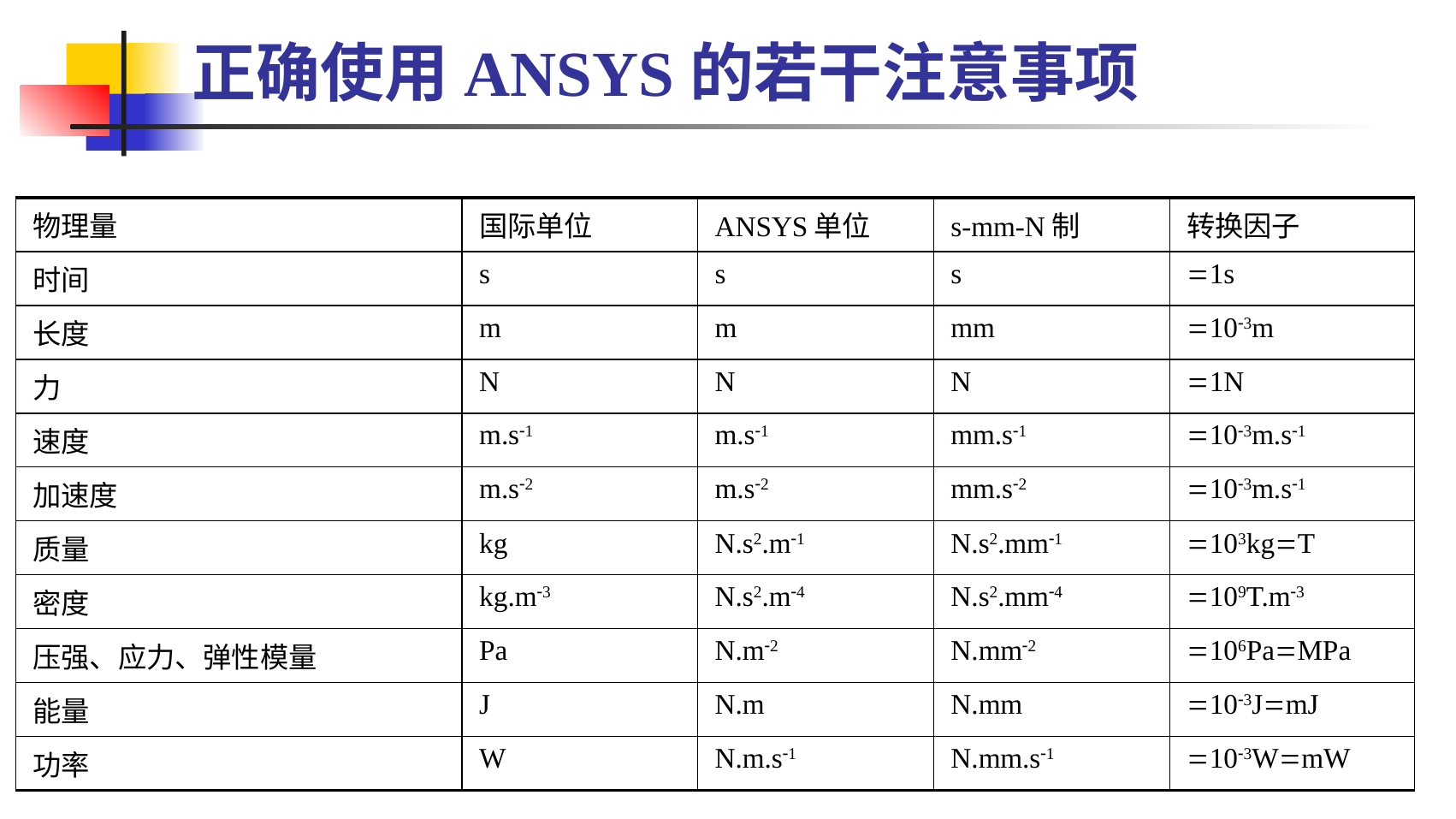

# 正确使用ANSYS的若干注意事项

| 物理量 | 国际单位 | ANSYS单位 | s-mm-N制 | 转换因子 |
| --- | --- | --- | --- | --- |
| 时间 | s | s | s | =1s |
| 长度 | m | m | mm | =10−3m |
| 力 | N | N | N | =1N |
| 速度 | m.s−1 | m.s−1 | mm.s−1 | =10−3m.s−1 |
| 加速度 | m.s−2 | m.s−2 | mm.s−2 | =10−3m.s−1 |
| 质量 | kg | N.s2.m−1 | N.s2.mm−1 | =103kg=T |
| 密度 | kg.m−3 | N.s2.m−4 | N.s2.mm−4 | =109T.m−3 |
| 压强、应力、弹性模量 | Pa | N.m−2 | N.mm−2 | =106Pa=MPa |
| 能量 | J | N.m | N.mm | =10−3J=mJ |
| 功率 | W | N.m.s−1 | N.mm.s−1 | =10−3W=mW |